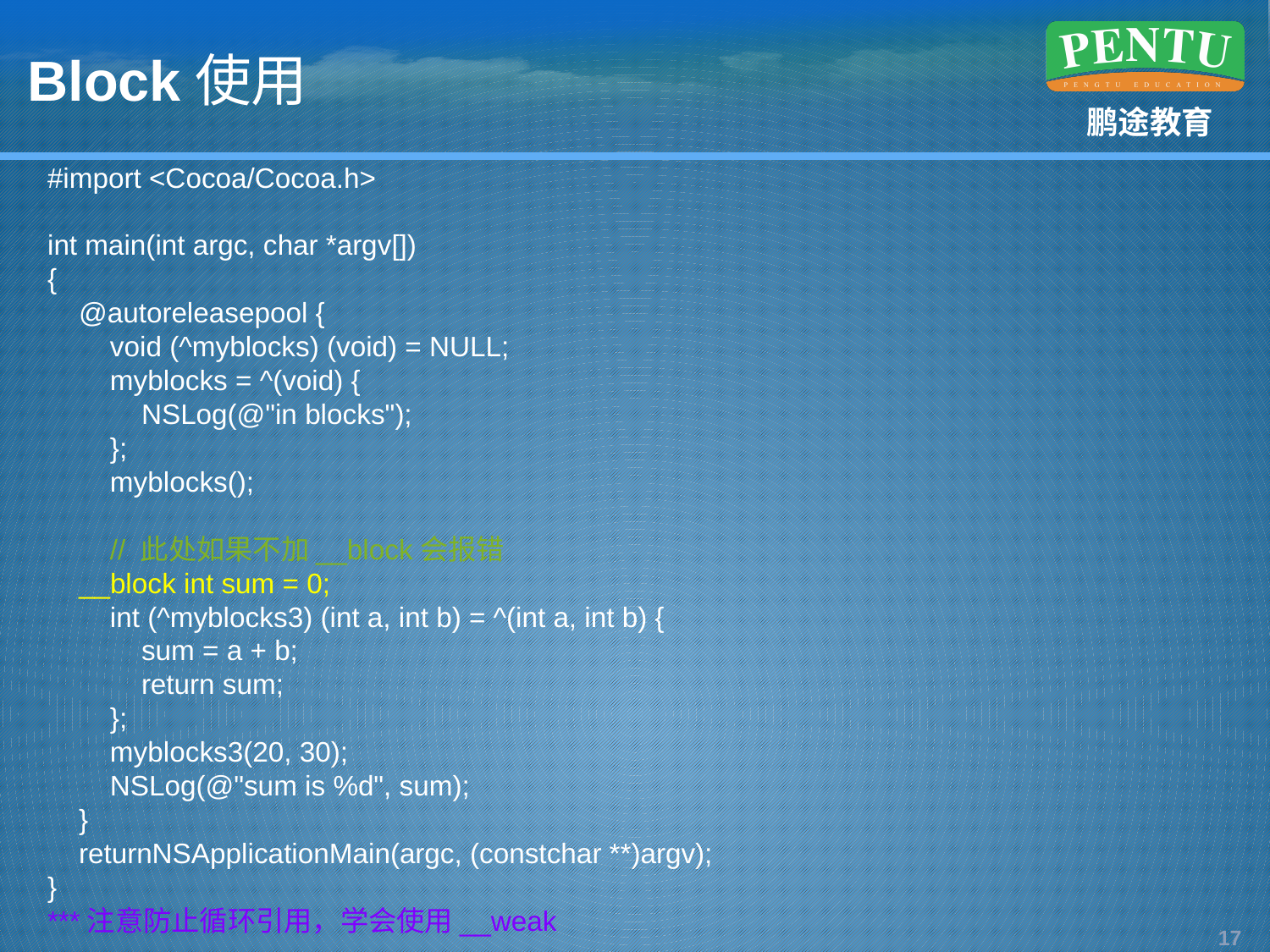

# Block使用
#import <Cocoa/Cocoa.h>

int main(int argc, char *argv[])
{
    @autoreleasepool {
        void (^myblocks) (void) = NULL;
        myblocks = ^(void) {
            NSLog(@"in blocks");
        };
        myblocks();

        // 此处如果不加__block会报错
    __block int sum = 0;
        int (^myblocks3) (int a, int b) = ^(int a, int b) {
            sum = a + b;
            return sum;
        };
        myblocks3(20, 30);
        NSLog(@"sum is %d", sum);
    }
    returnNSApplicationMain(argc, (constchar **)argv);
}
***注意防止循环引用，学会使用__weak
17